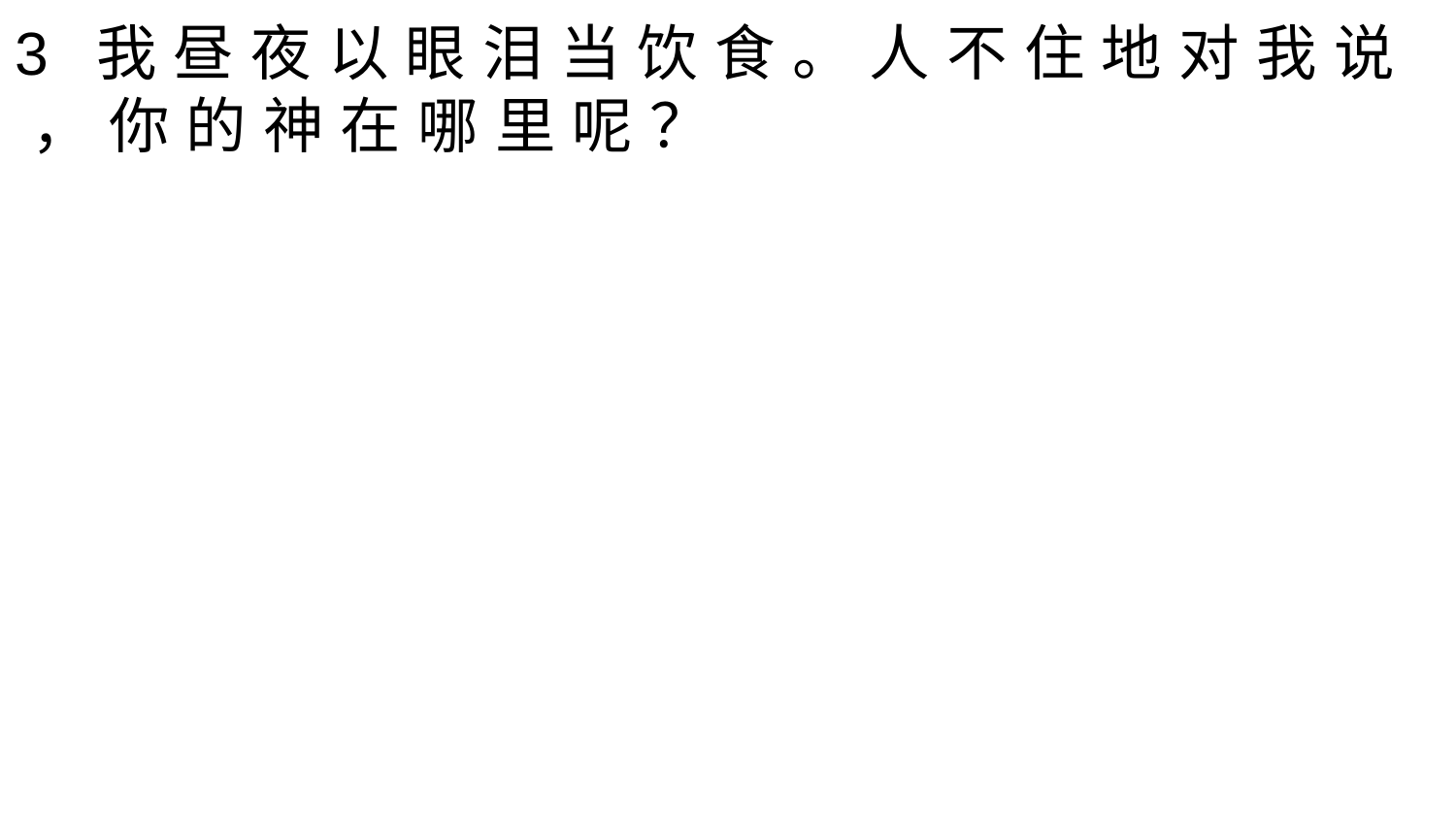

3  我 昼 夜 以 眼 泪 当 饮 食 。 人 不 住 地 对 我 说 ， 你 的 神 在 哪 里 呢 ？